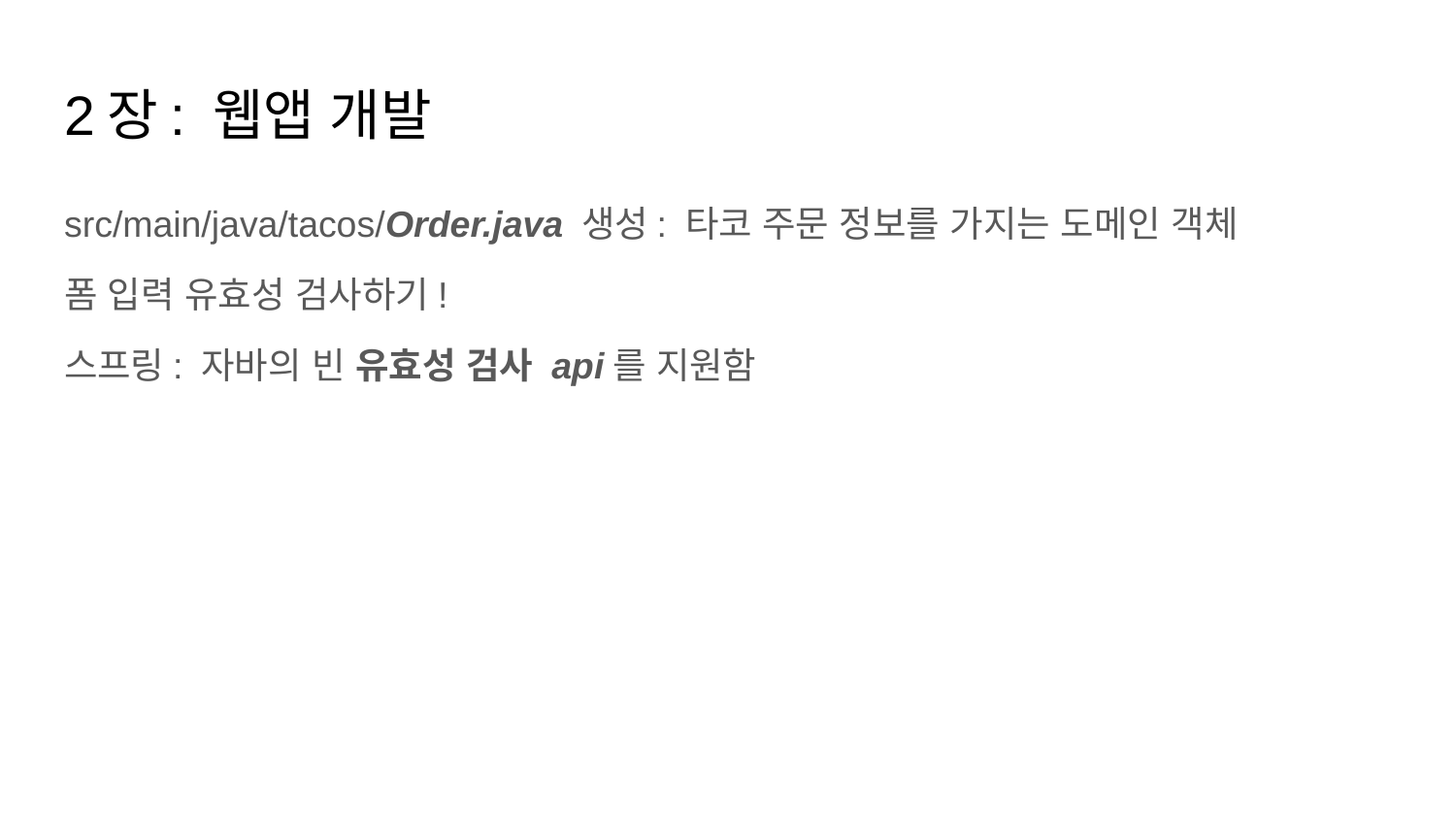

# 2장: 웹앱 개발
src/main/java/tacos/Order.java 생성: 타코 주문 정보를 가지는 도메인 객체
폼 입력 유효성 검사하기!
스프링: 자바의 빈 유효성 검사 api를 지원함